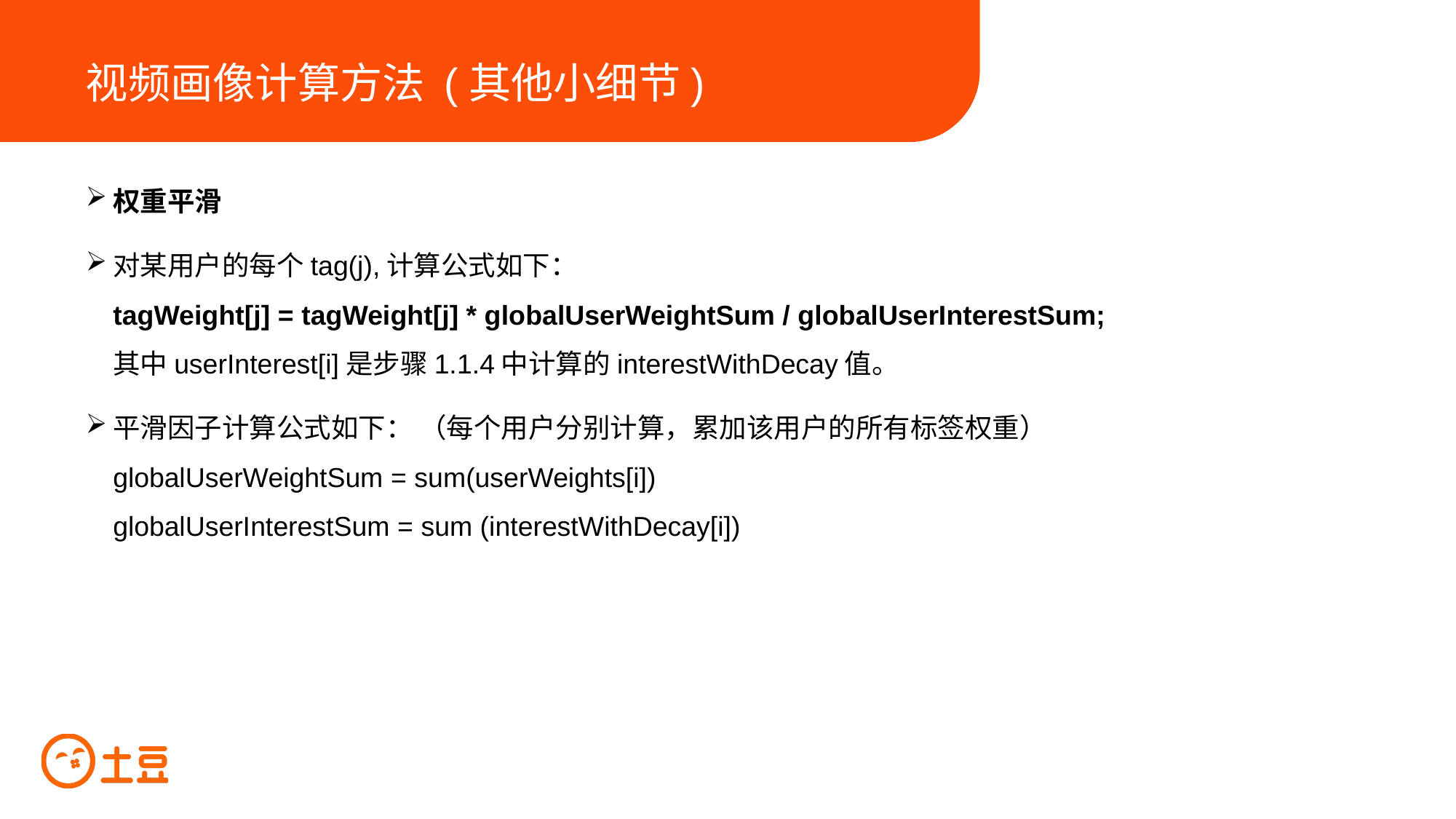

视频画像计算方法 (其他小细节)
权重平滑
对某用户的每个tag(j),计算公式如下：
tagWeight[j] = tagWeight[j] * globalUserWeightSum / globalUserInterestSum;
其中userInterest[i]是步骤1.1.4中计算的interestWithDecay值。
平滑因子计算公式如下： （每个用户分别计算，累加该用户的所有标签权重）
globalUserWeightSum = sum(userWeights[i])
globalUserInterestSum = sum (interestWithDecay[i])